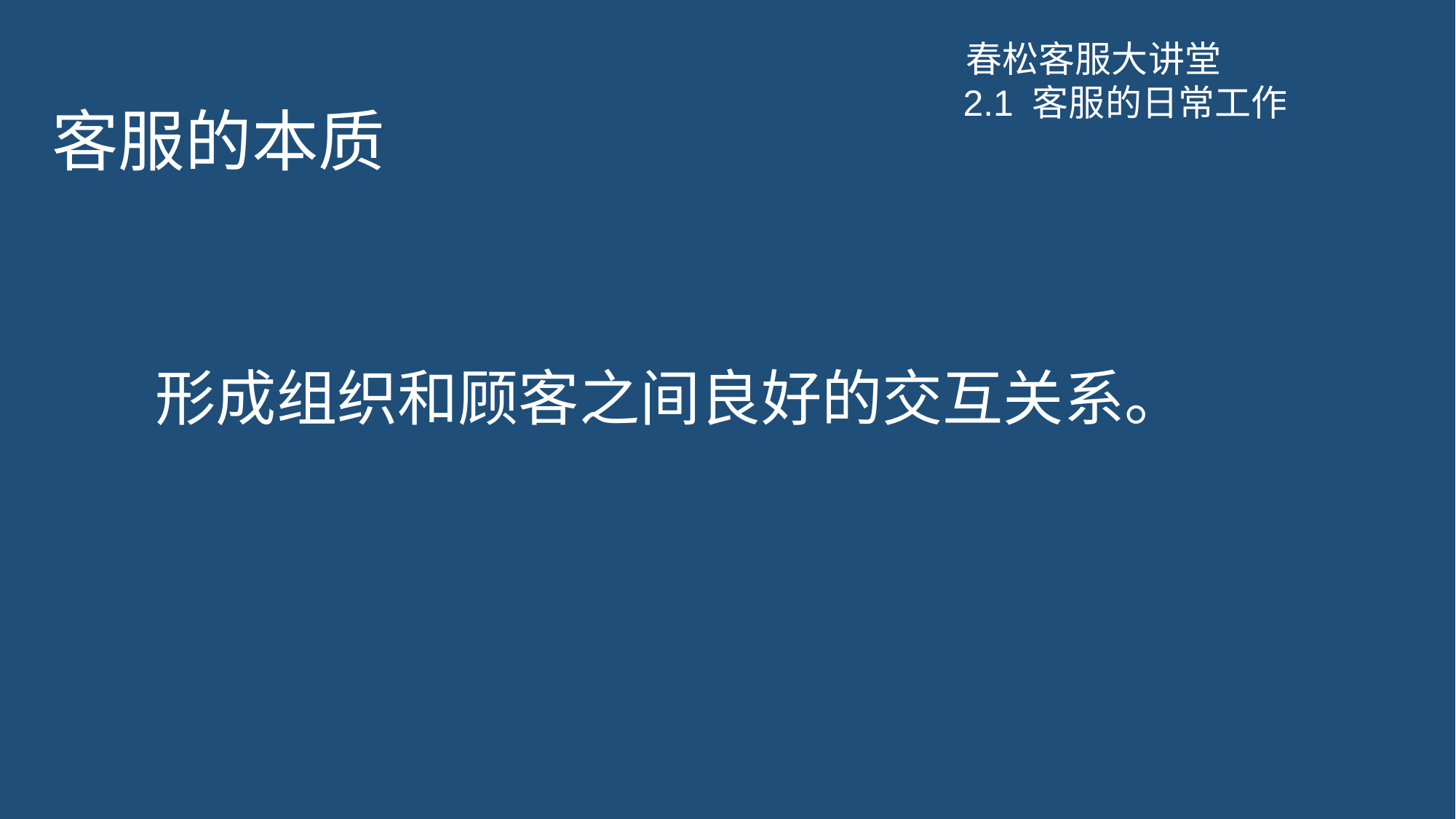

# 客服的本质
春松客服大讲堂
2.1 客服的日常工作
形成组织和顾客之间良好的交互关系。